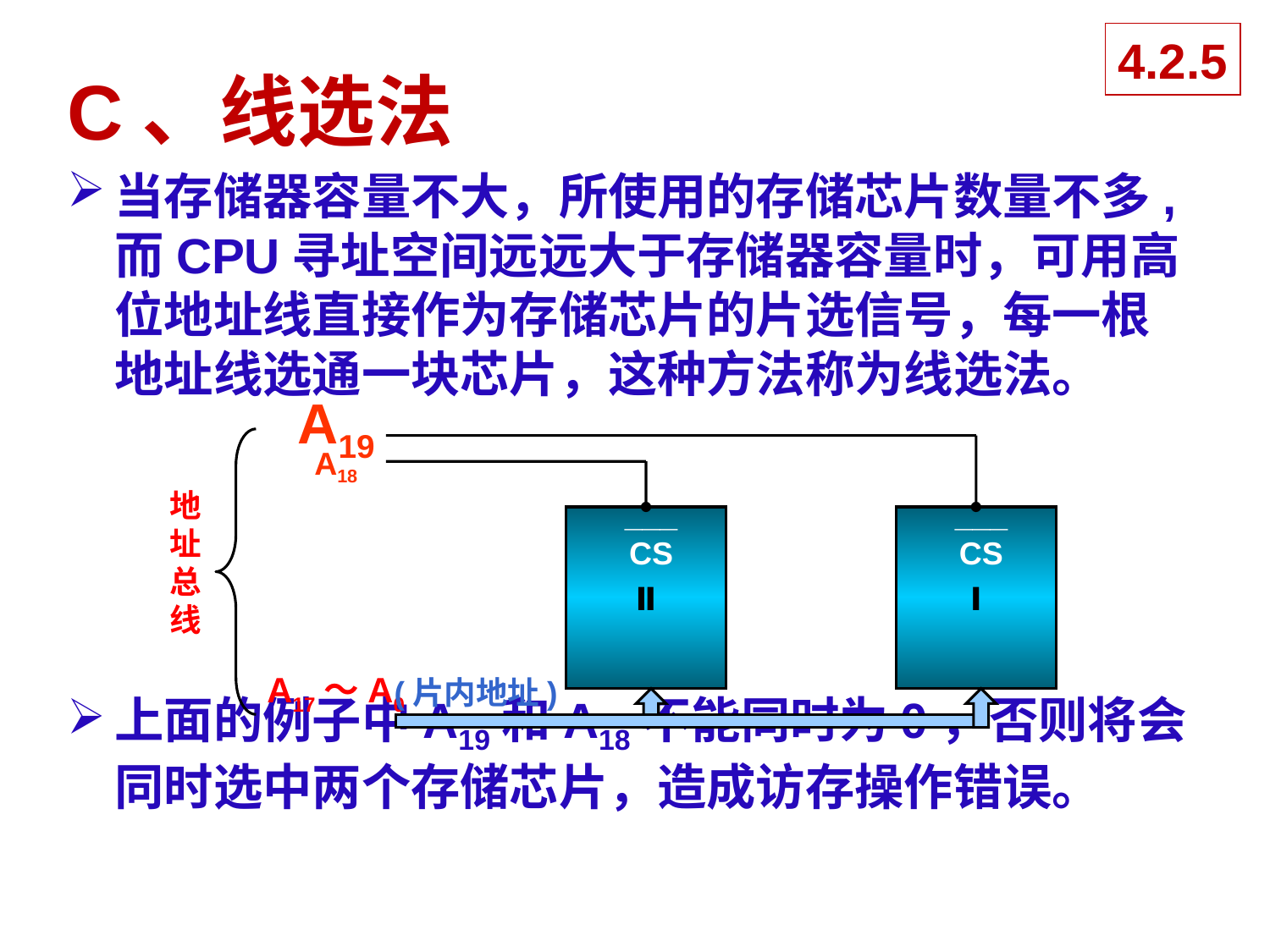

4.2.5
C、线选法
当存储器容量不大，所使用的存储芯片数量不多,而CPU寻址空间远远大于存储器容量时，可用高位地址线直接作为存储芯片的片选信号，每一根地址线选通一块芯片，这种方法称为线选法。

上面的例子中A19和A18不能同时为0，否则将会同时选中两个存储芯片，造成访存操作错误。
A19

A18

地
址
总
线
Ⅱ
Ⅰ
___
CS
___
CS
A17～A0
(片内地址)